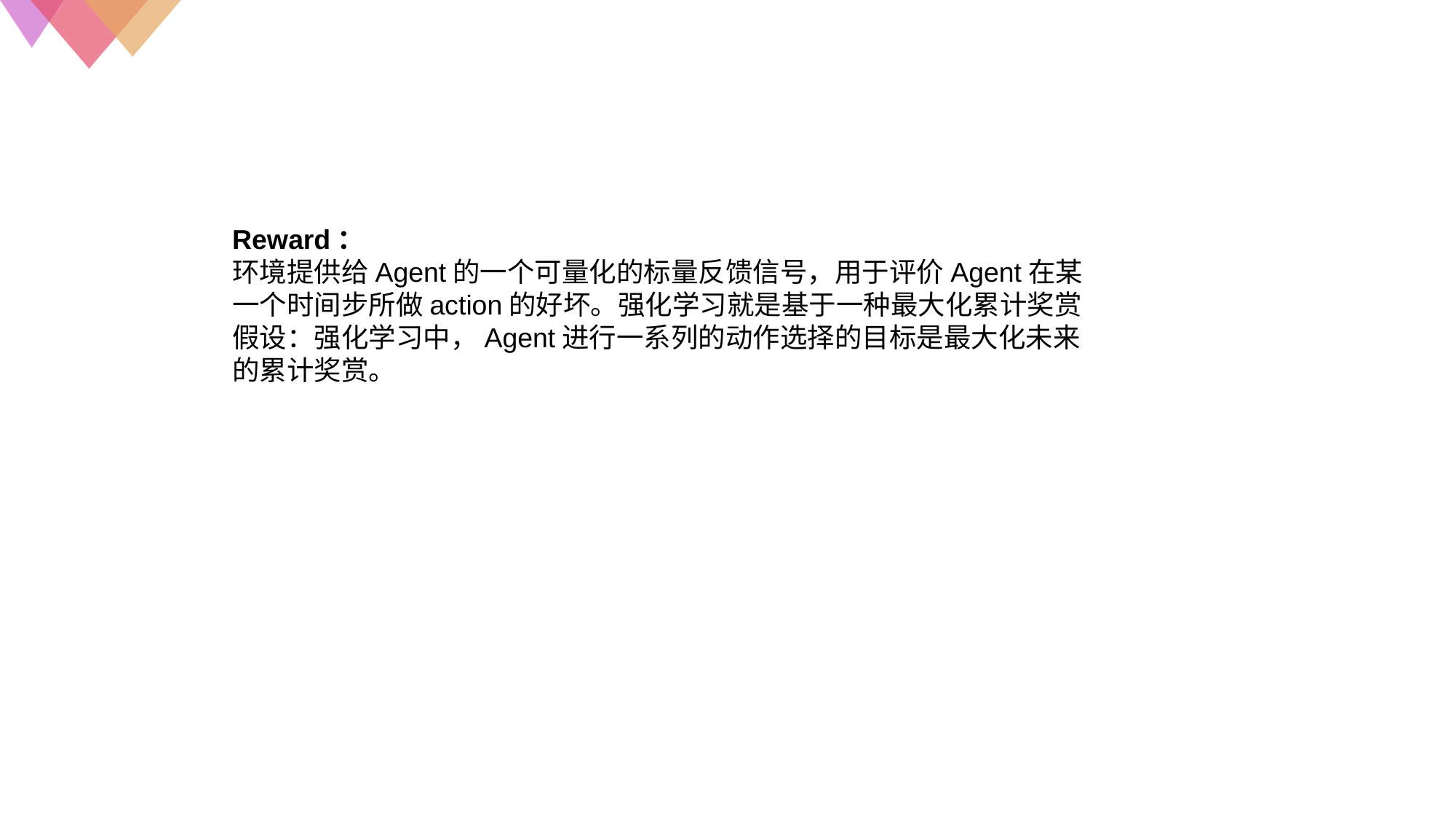

Reward：
环境提供给Agent的一个可量化的标量反馈信号，用于评价Agent在某一个时间步所做action的好坏。强化学习就是基于一种最大化累计奖赏假设：强化学习中，Agent进行一系列的动作选择的目标是最大化未来的累计奖赏。